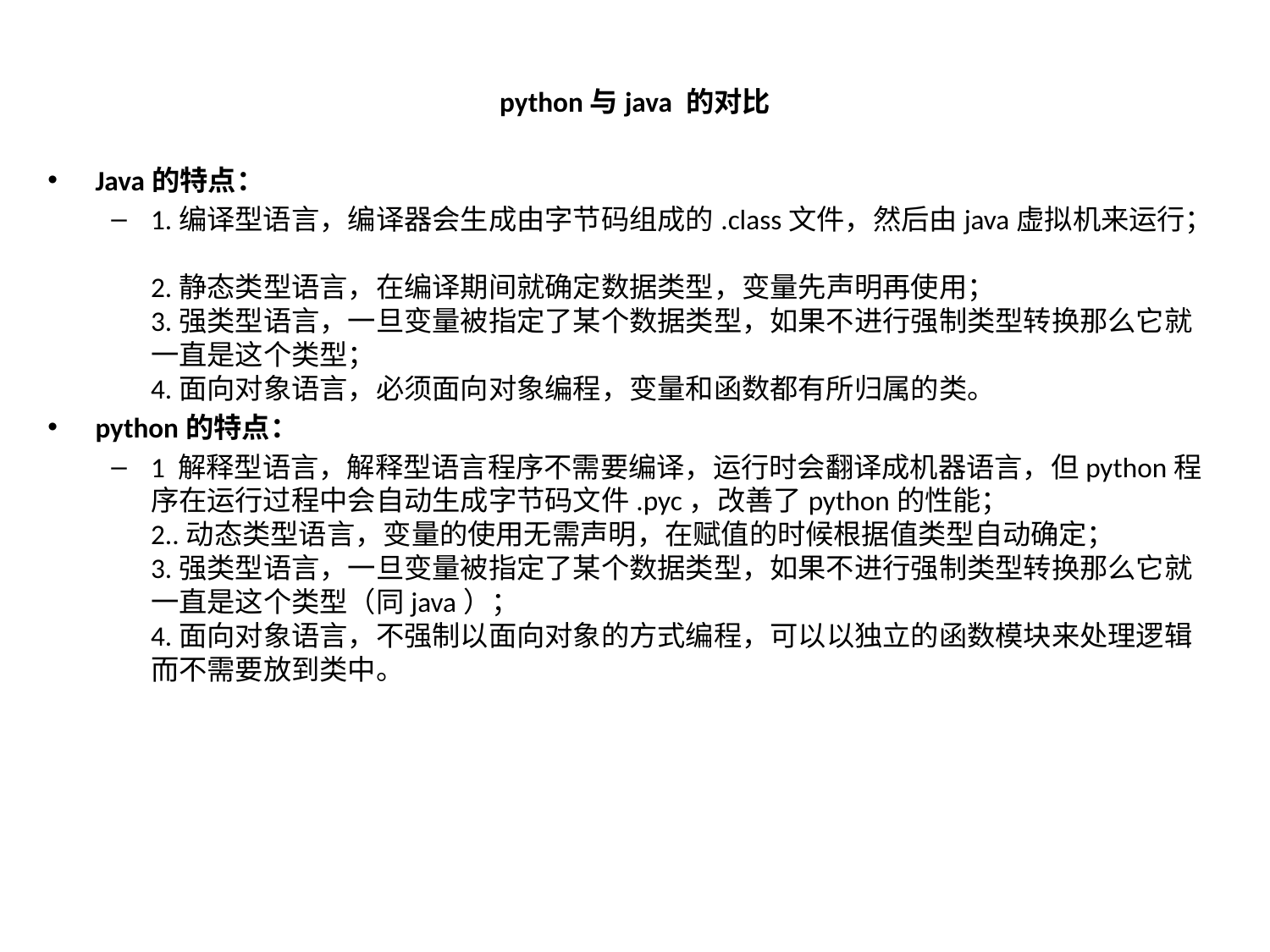

# python与java 的对比
Java的特点：
1.编译型语言，编译器会生成由字节码组成的.class文件，然后由java虚拟机来运行； 
2.静态类型语言，在编译期间就确定数据类型，变量先声明再使用； 
3.强类型语言，一旦变量被指定了某个数据类型，如果不进行强制类型转换那么它就一直是这个类型； 
4.面向对象语言，必须面向对象编程，变量和函数都有所归属的类。
python的特点：
1 解释型语言，解释型语言程序不需要编译，运行时会翻译成机器语言，但python程序在运行过程中会自动生成字节码文件.pyc，改善了python的性能； 
2..动态类型语言，变量的使用无需声明，在赋值的时候根据值类型自动确定； 
3.强类型语言，一旦变量被指定了某个数据类型，如果不进行强制类型转换那么它就一直是这个类型（同java）； 
4.面向对象语言，不强制以面向对象的方式编程，可以以独立的函数模块来处理逻辑而不需要放到类中。